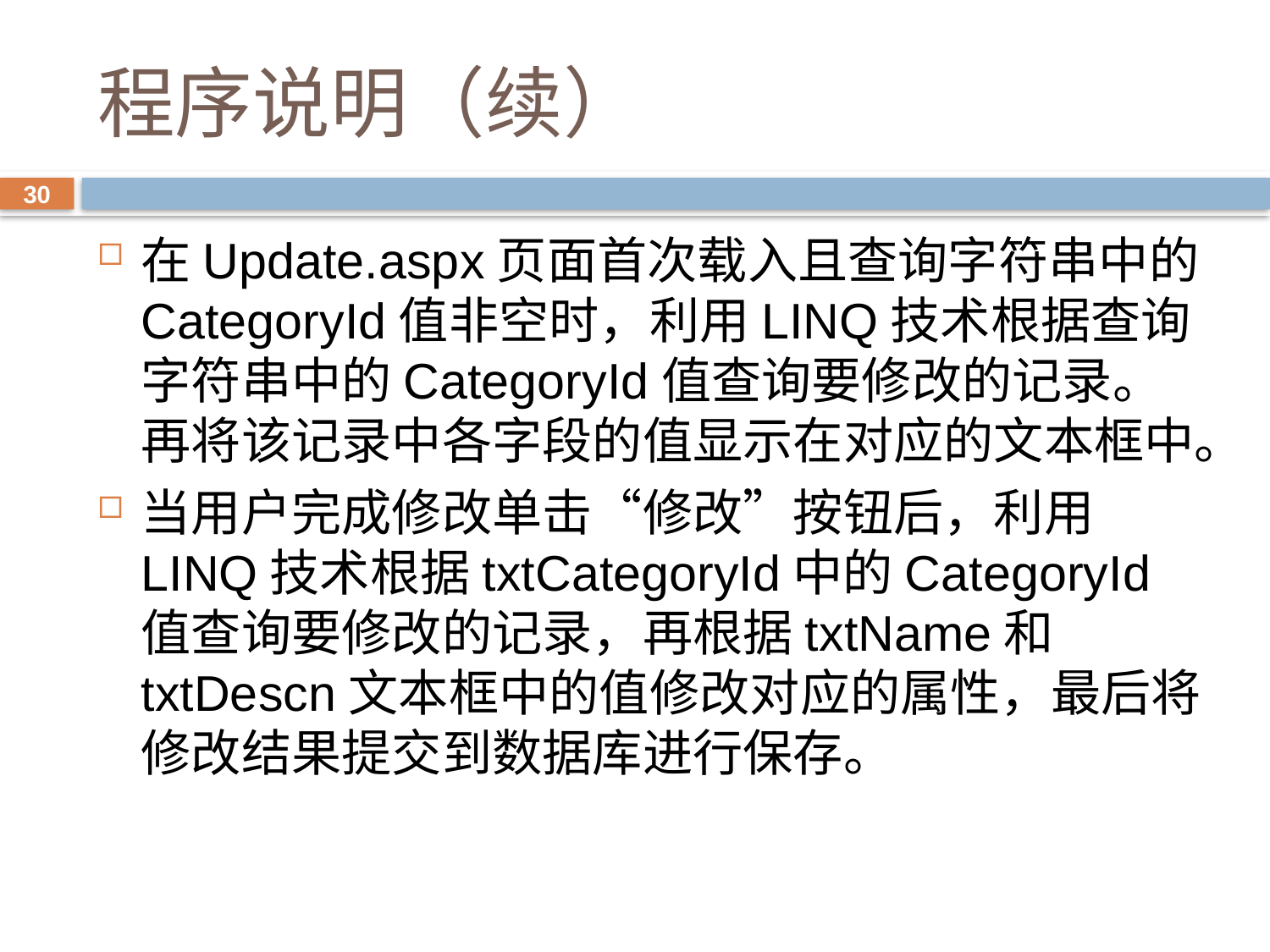

# 程序说明（续）
30
在Update.aspx页面首次载入且查询字符串中的CategoryId值非空时，利用LINQ技术根据查询字符串中的CategoryId值查询要修改的记录。再将该记录中各字段的值显示在对应的文本框中。
当用户完成修改单击“修改”按钮后，利用LINQ技术根据txtCategoryId中的CategoryId值查询要修改的记录，再根据txtName和txtDescn文本框中的值修改对应的属性，最后将修改结果提交到数据库进行保存。